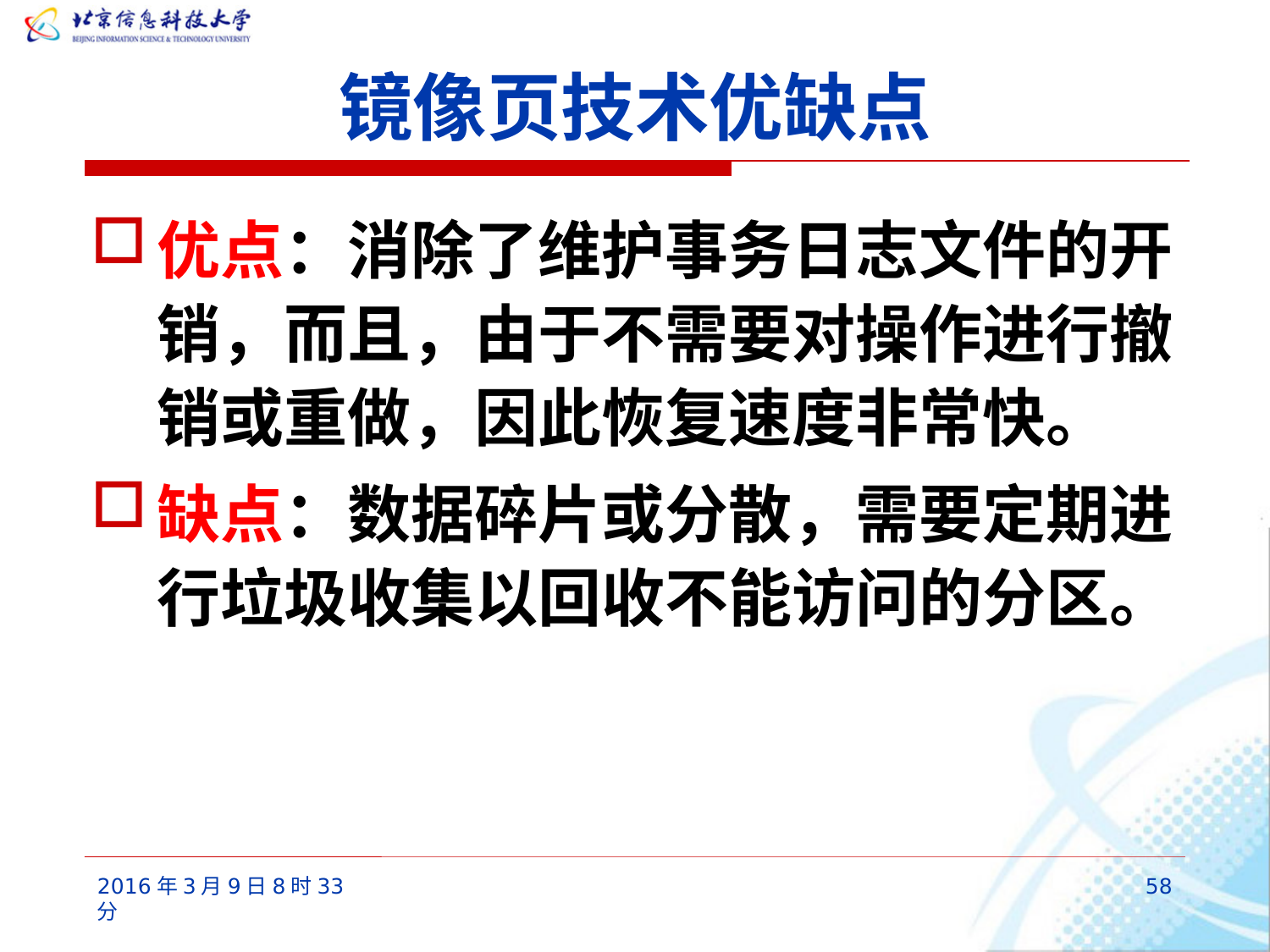

# 镜像页技术优缺点
优点：消除了维护事务日志文件的开销，而且，由于不需要对操作进行撤销或重做，因此恢复速度非常快。
缺点：数据碎片或分散，需要定期进行垃圾收集以回收不能访问的分区。
2016年3月9日8时33分
58